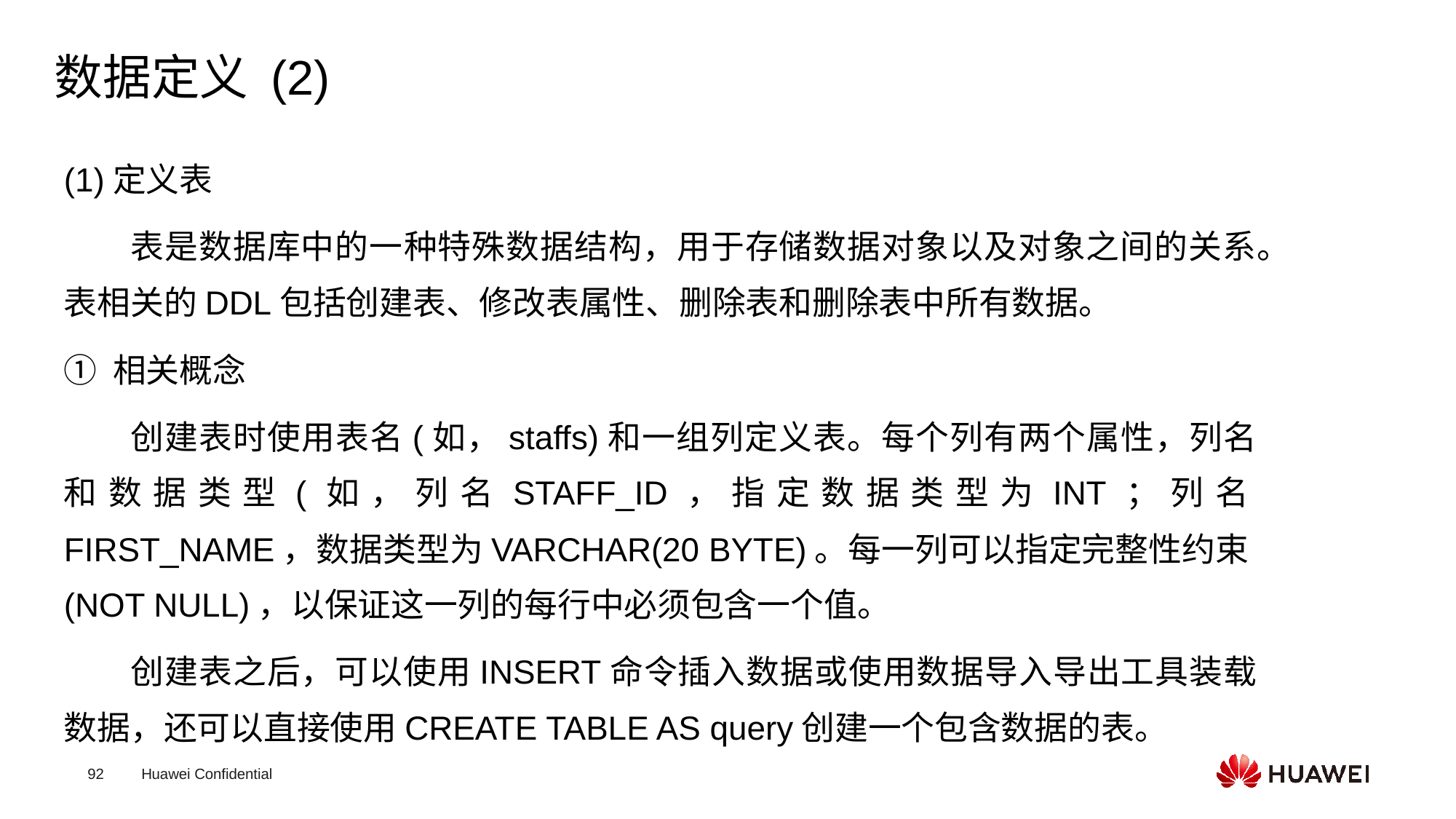

# 数据定义 (2)
(1)定义表
表是数据库中的一种特殊数据结构，用于存储数据对象以及对象之间的关系。表相关的DDL包括创建表、修改表属性、删除表和删除表中所有数据。
① 相关概念
创建表时使用表名(如，staffs)和一组列定义表。每个列有两个属性，列名和数据类型(如，列名STAFF_ID，指定数据类型为INT；列名FIRST_NAME，数据类型为VARCHAR(20 BYTE)。每一列可以指定完整性约束(NOT NULL)，以保证这一列的每行中必须包含一个值。
创建表之后，可以使用INSERT命令插入数据或使用数据导入导出工具装载数据，还可以直接使用CREATE TABLE AS query创建一个包含数据的表。